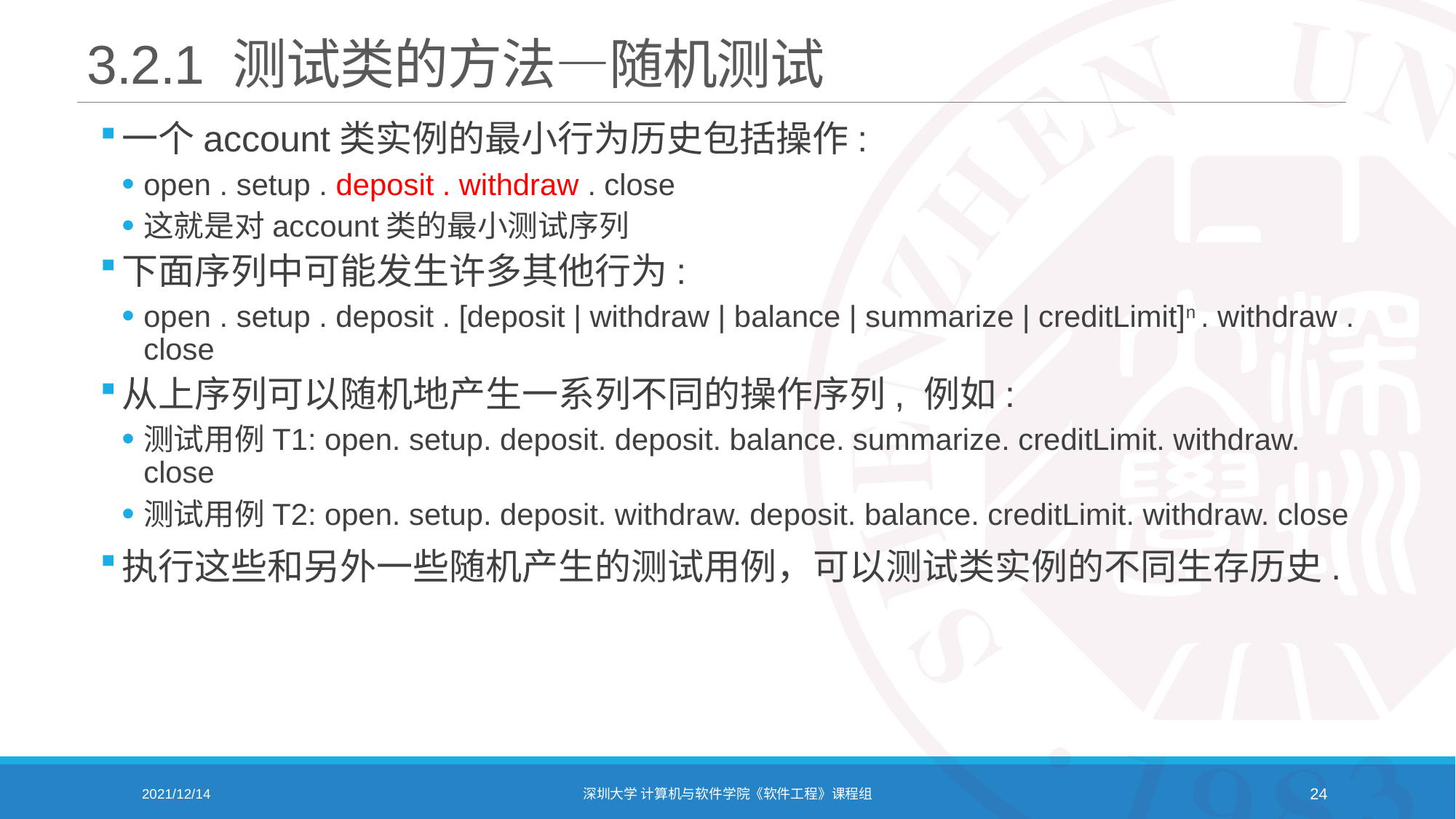

# 3.2.1 测试类的方法—随机测试
一个account类实例的最小行为历史包括操作:
open . setup . deposit . withdraw . close
这就是对account类的最小测试序列
下面序列中可能发生许多其他行为:
open . setup . deposit . [deposit | withdraw | balance | summarize | creditLimit]n . withdraw . close
从上序列可以随机地产生一系列不同的操作序列, 例如:
测试用例T1: open. setup. deposit. deposit. balance. summarize. creditLimit. withdraw. close
测试用例T2: open. setup. deposit. withdraw. deposit. balance. creditLimit. withdraw. close
执行这些和另外一些随机产生的测试用例，可以测试类实例的不同生存历史.
2021/12/14
深圳大学 计算机与软件学院《软件工程》课程组
24